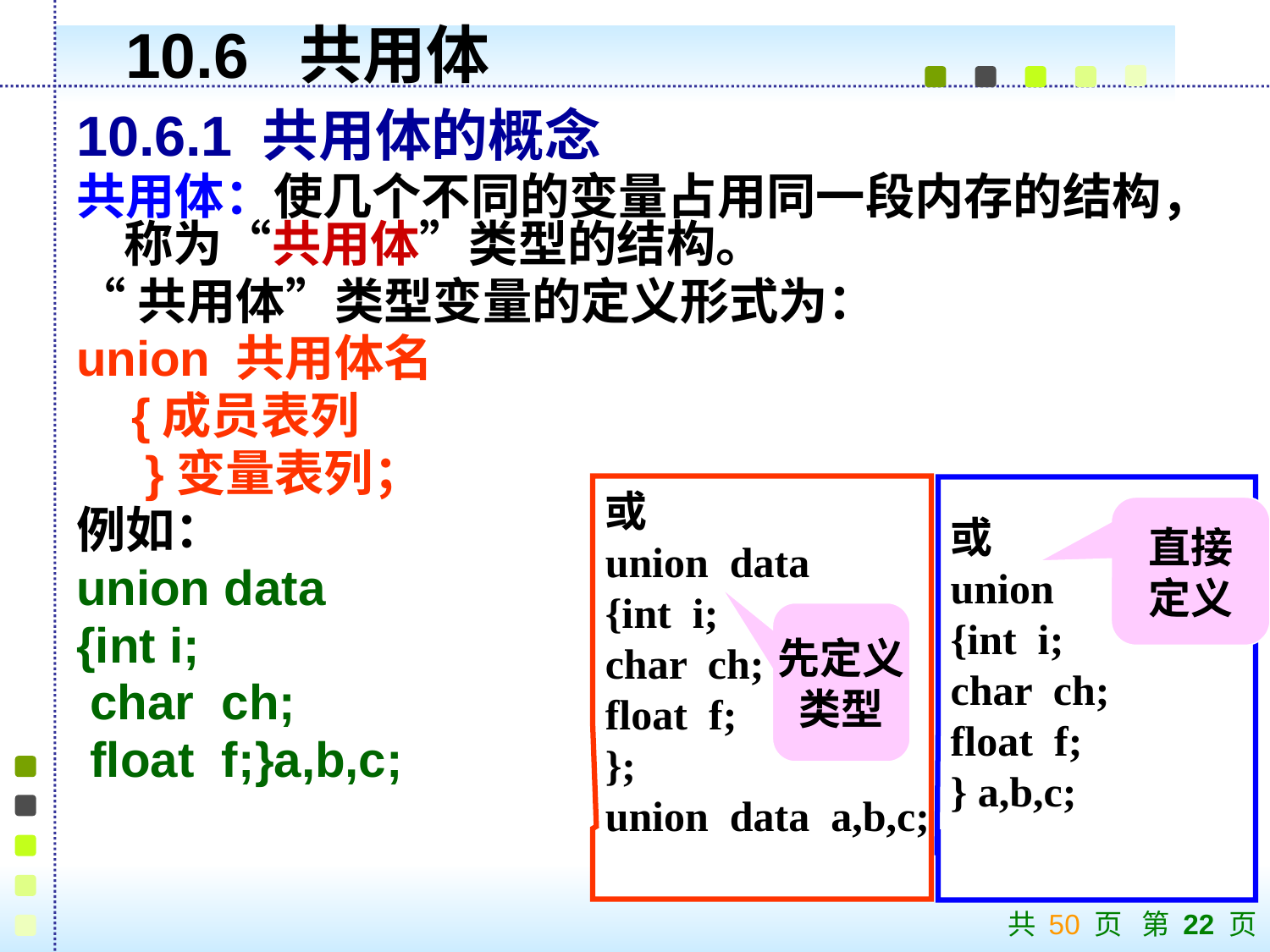

# 10.6  共用体
10.6.1 共用体的概念
共用体：使几个不同的变量占用同一段内存的结构，称为“共用体”类型的结构。
“共用体”类型变量的定义形式为：
union 共用体名
    {成员表列
     }变量表列；
例如：
union data
{int i;
 char  ch;
 float  f;}a,b,c;
或
union  data
{int  i;
char  ch;
float  f;
};
union  data  a,b,c;

或
union
{int  i;
char  ch;
float  f;
} a,b,c;

直接
定义
先定义
类型
共 50 页   第 22 页